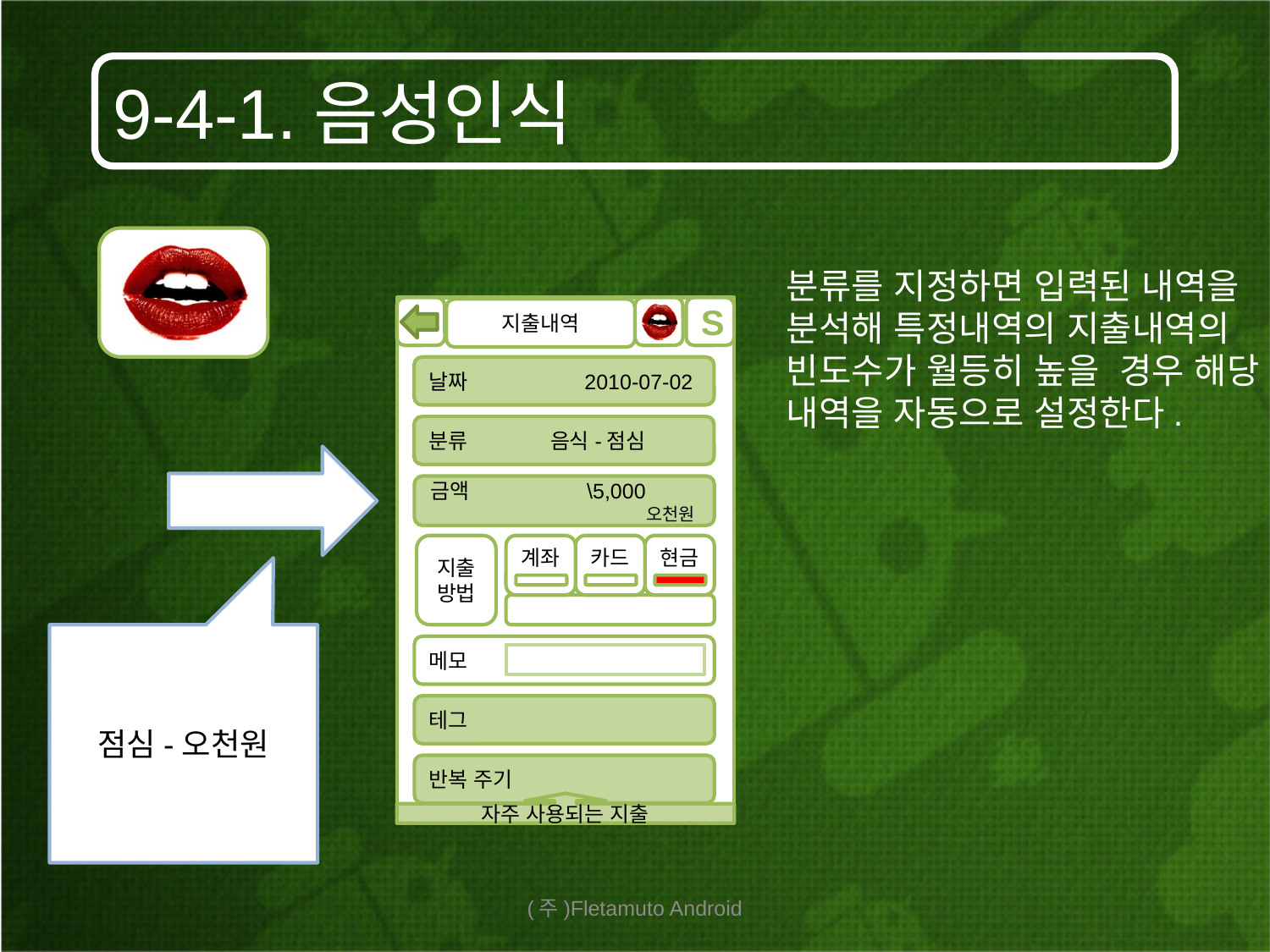

9-4-1.음성인식

분류를 지정하면 입력된 내역을 분석해 특정내역의 지출내역의 빈도수가 월등히 높을  경우 해당 내역을 자동으로 설정한다.

S
지출내역
날짜	    2010-07-02
분류              음식-점심

금액                   \5,000              오천원
지출방법
계좌

카드

현금

점심-오천원
메모

8
테그
반복 주기
자주 사용되는 지출
(주)Fletamuto Android